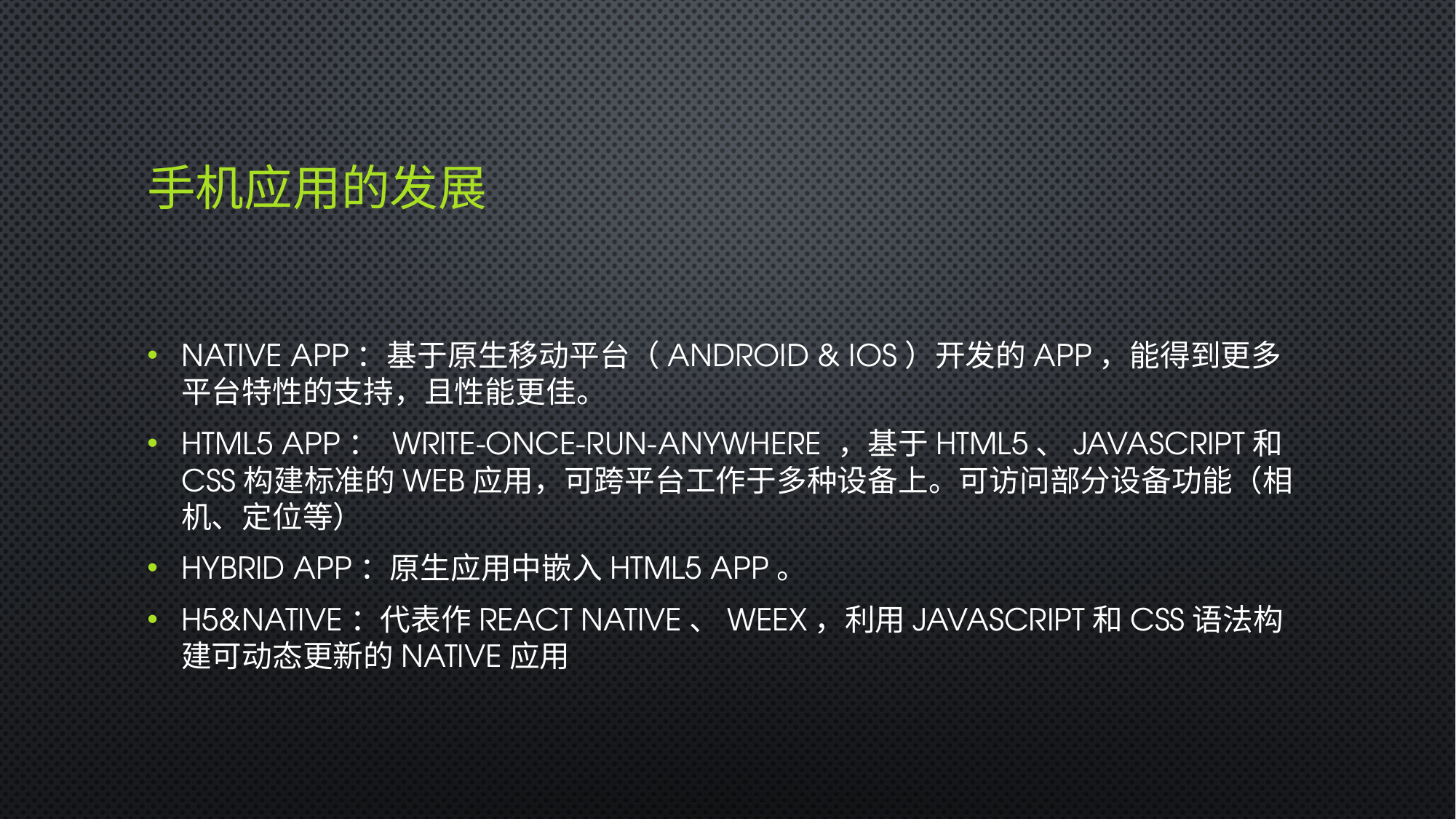

# 手机应用的发展
Native APP：基于原生移动平台（Android & IOS）开发的APP，能得到更多平台特性的支持，且性能更佳。
HTML5 APP： write-once-run-anywhere ，基于HTML5、JavaScript和CSS构建标准的web应用，可跨平台工作于多种设备上。可访问部分设备功能（相机、定位等）
Hybrid APP：原生应用中嵌入HTML5 APP。
H5&Native：代表作React Native、Weex，利用Javascript和CSS语法构建可动态更新的Native应用